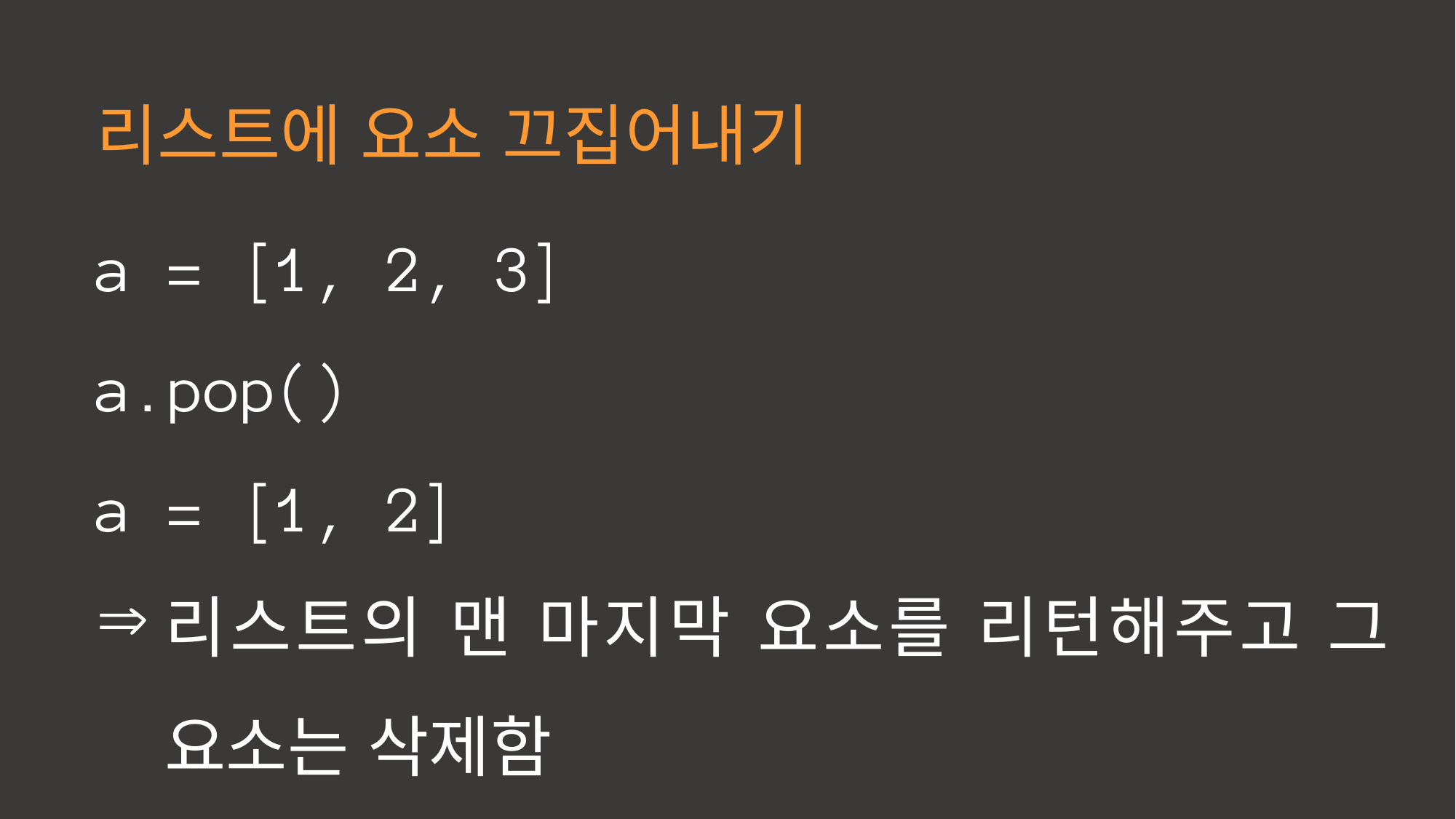

리스트에 요소 끄집어내기
a = [1, 2, 3]
a.pop()
a = [1, 2]
리스트의 맨 마지막 요소를 리턴해주고 그 요소는 삭제함